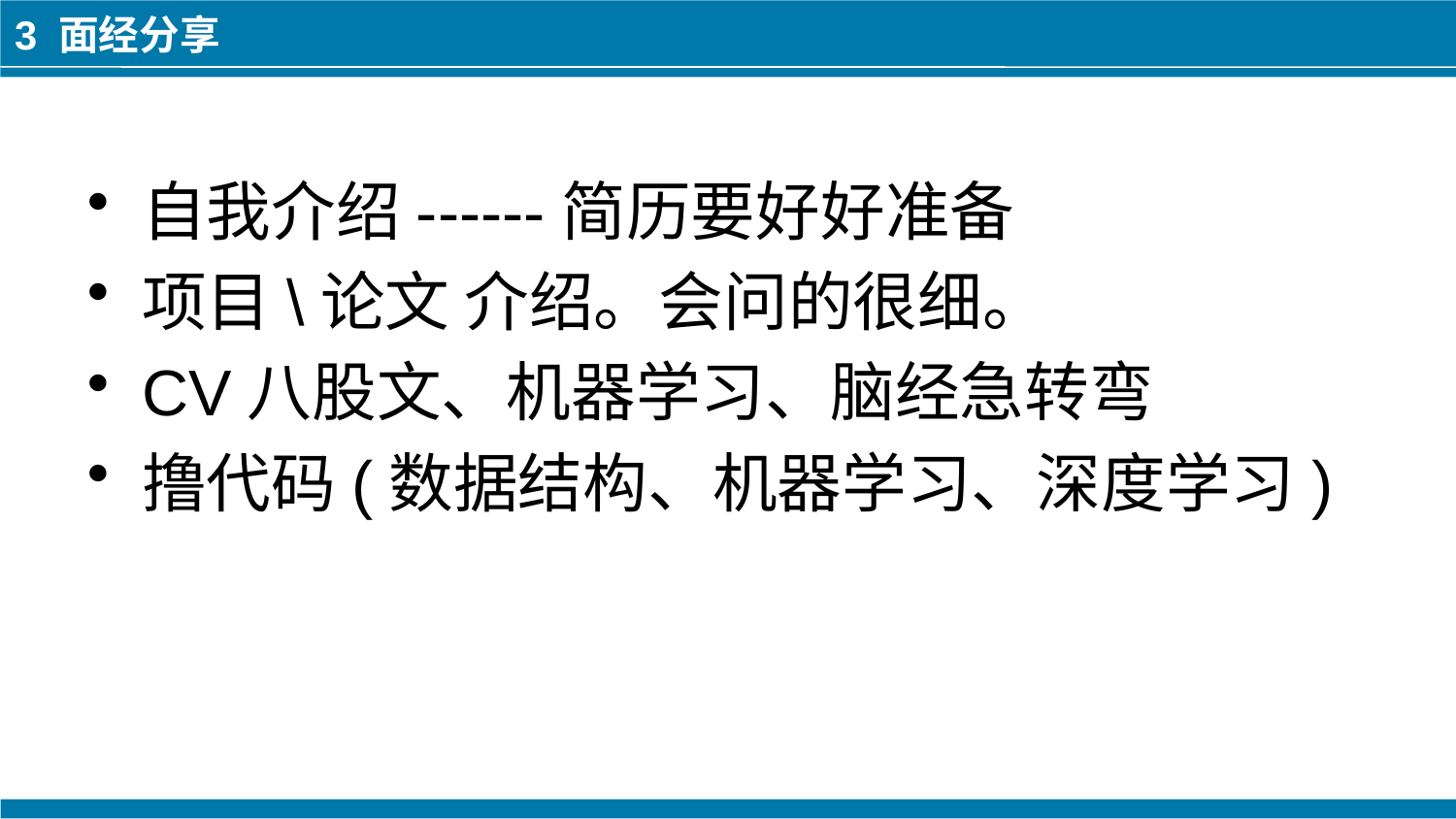

3 面经分享

自我介绍------简历要好好准备
项目\论文 介绍。会问的很细。
CV八股文、机器学习、脑经急转弯
撸代码(数据结构、机器学习、深度学习)